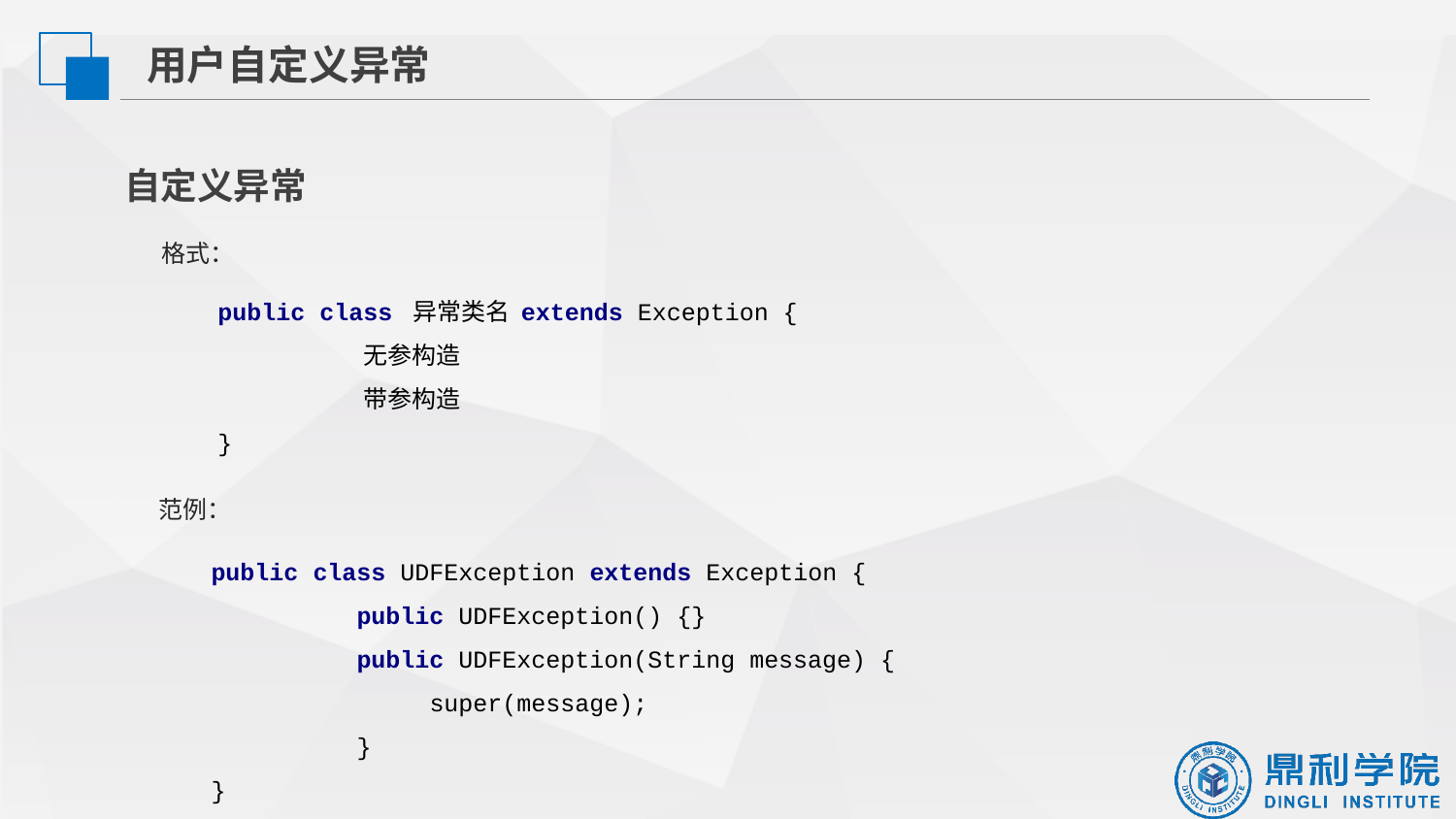

用户自定义异常
自定义异常
格式：
public class 异常类名 extends Exception {
	无参构造
	带参构造
}
范例：
public class UDFException extends Exception {
	public UDFException() {}
	public UDFException(String message) {
	     super(message);
	}
}